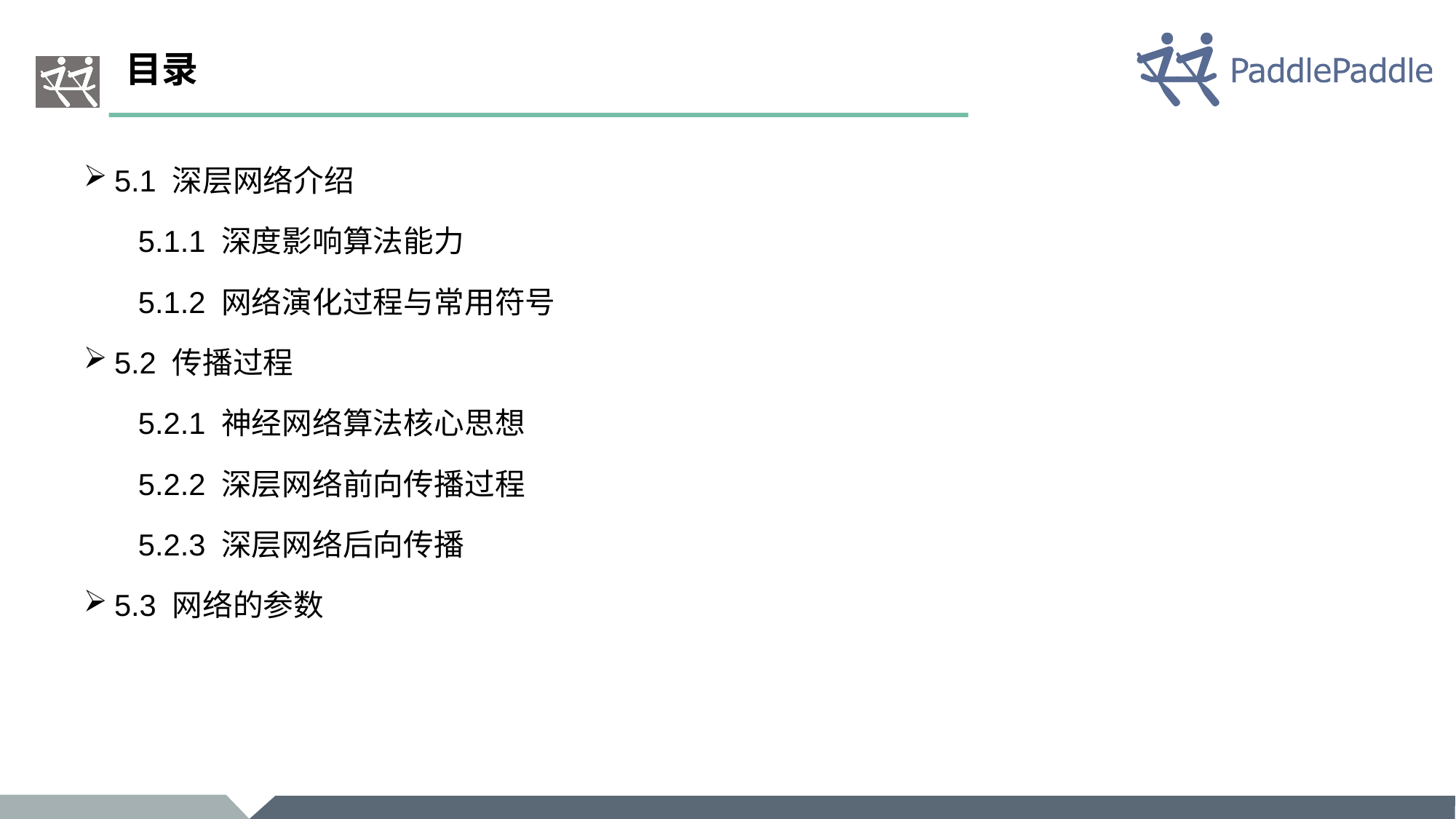

# 目录
5.1 深层网络介绍
5.1.1 深度影响算法能力
5.1.2 网络演化过程与常用符号
5.2 传播过程
5.2.1 神经网络算法核心思想
5.2.2 深层网络前向传播过程
5.2.3 深层网络后向传播
5.3 网络的参数